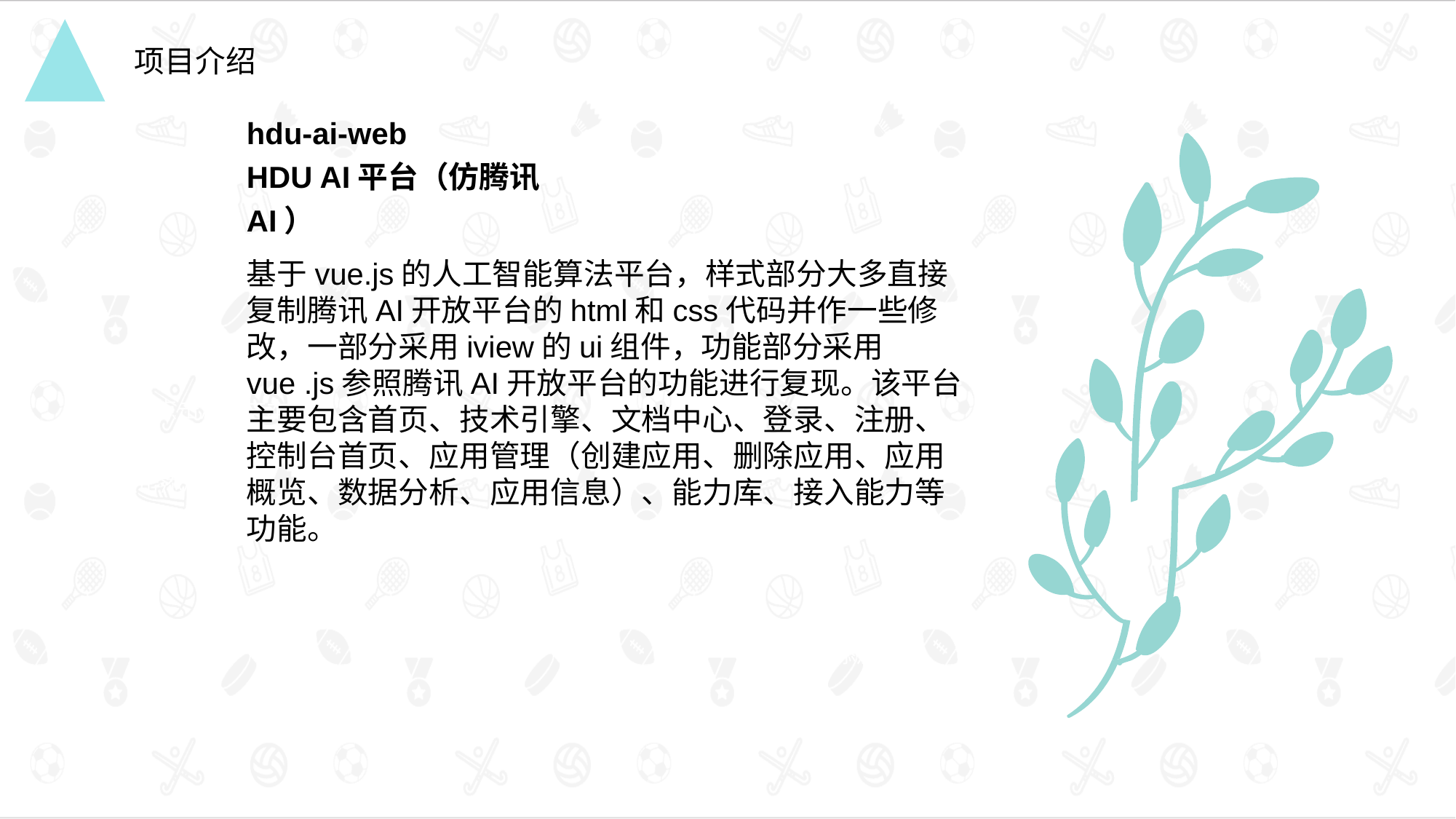

项目介绍
hdu-ai-web
HDU AI平台（仿腾讯AI）

基于vue.js的人工智能算法平台，样式部分大多直接复制腾讯AI开放平台的html和css代码并作一些修改，一部分采用iview的ui组件，功能部分采用vue .js参照腾讯AI开放平台的功能进行复现。该平台主要包含首页、技术引擎、文档中心、登录、注册、控制台首页、应用管理（创建应用、删除应用、应用概览、数据分析、应用信息）、能力库、接入能力等功能。

点击添加文本
点击添加文本

点击添加文本

点击添加文本